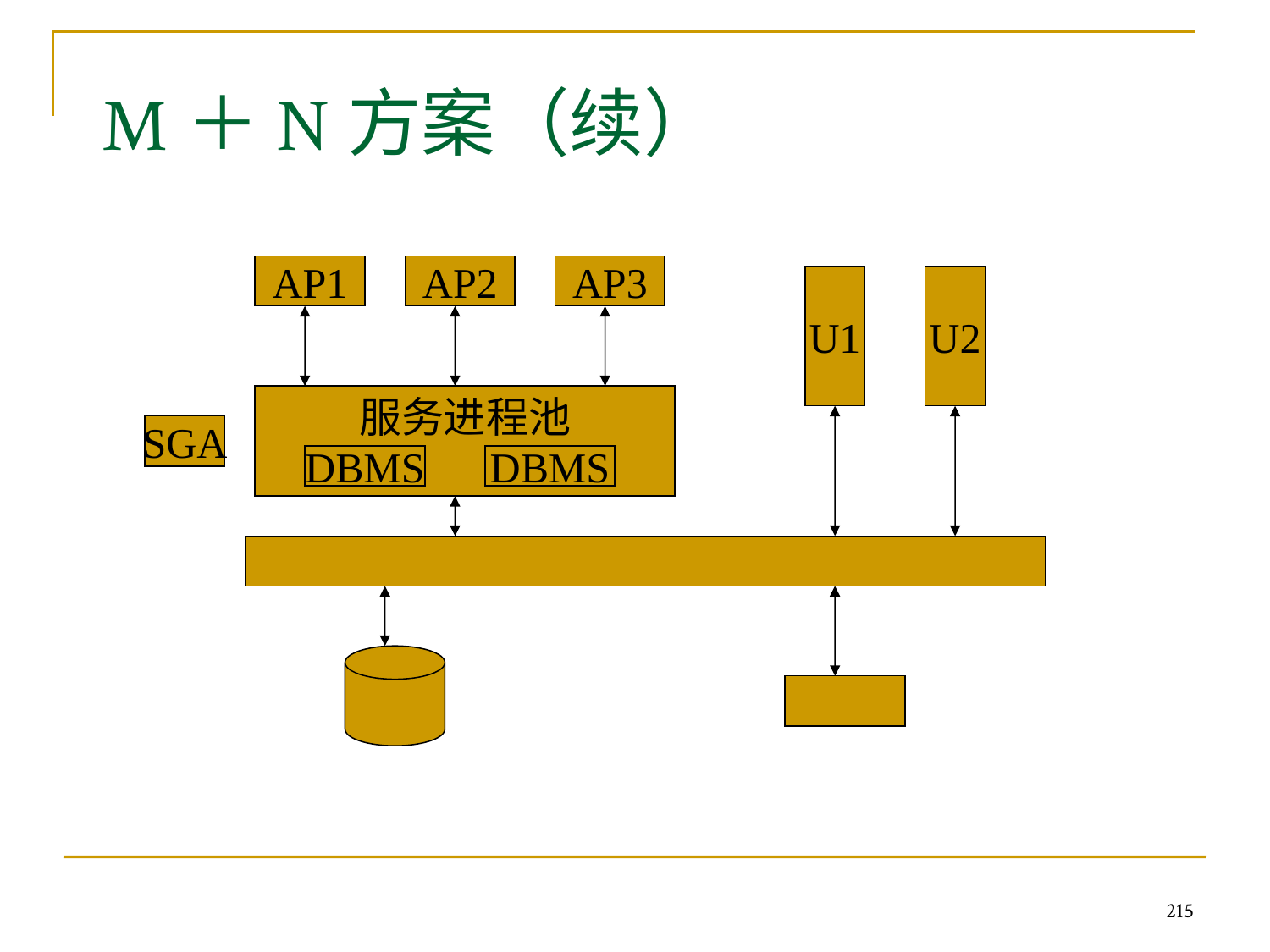

M＋N方案（续）
AP1
AP2
AP3
U1
U2

服务进程池

SGA
DBMS
DBMS

215